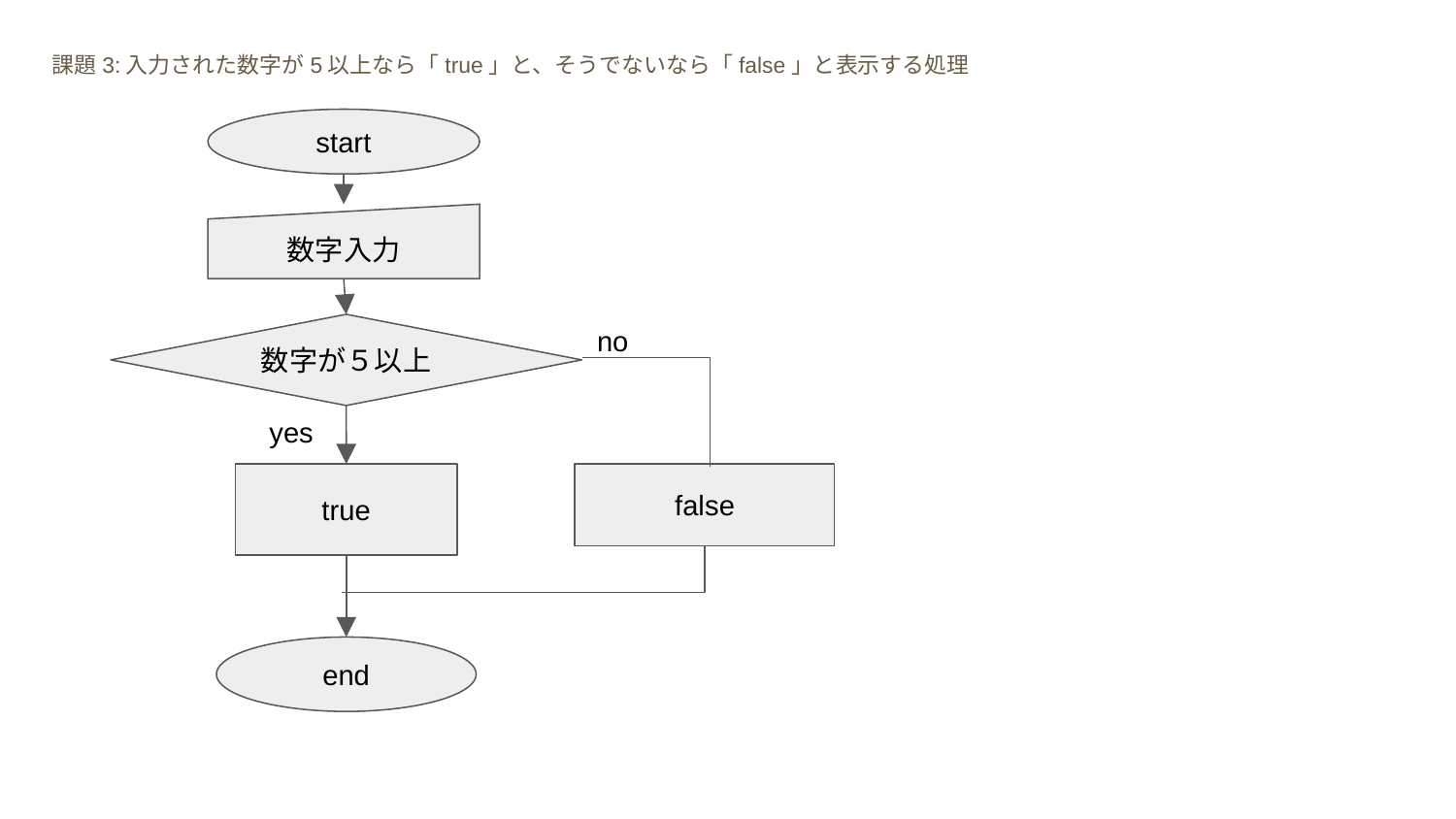

# 課題3:入力された数字が5以上なら「true」と、そうでないなら「false」と表示する処理
start
数字入力
no

数字が５以上

yes
true
false
end